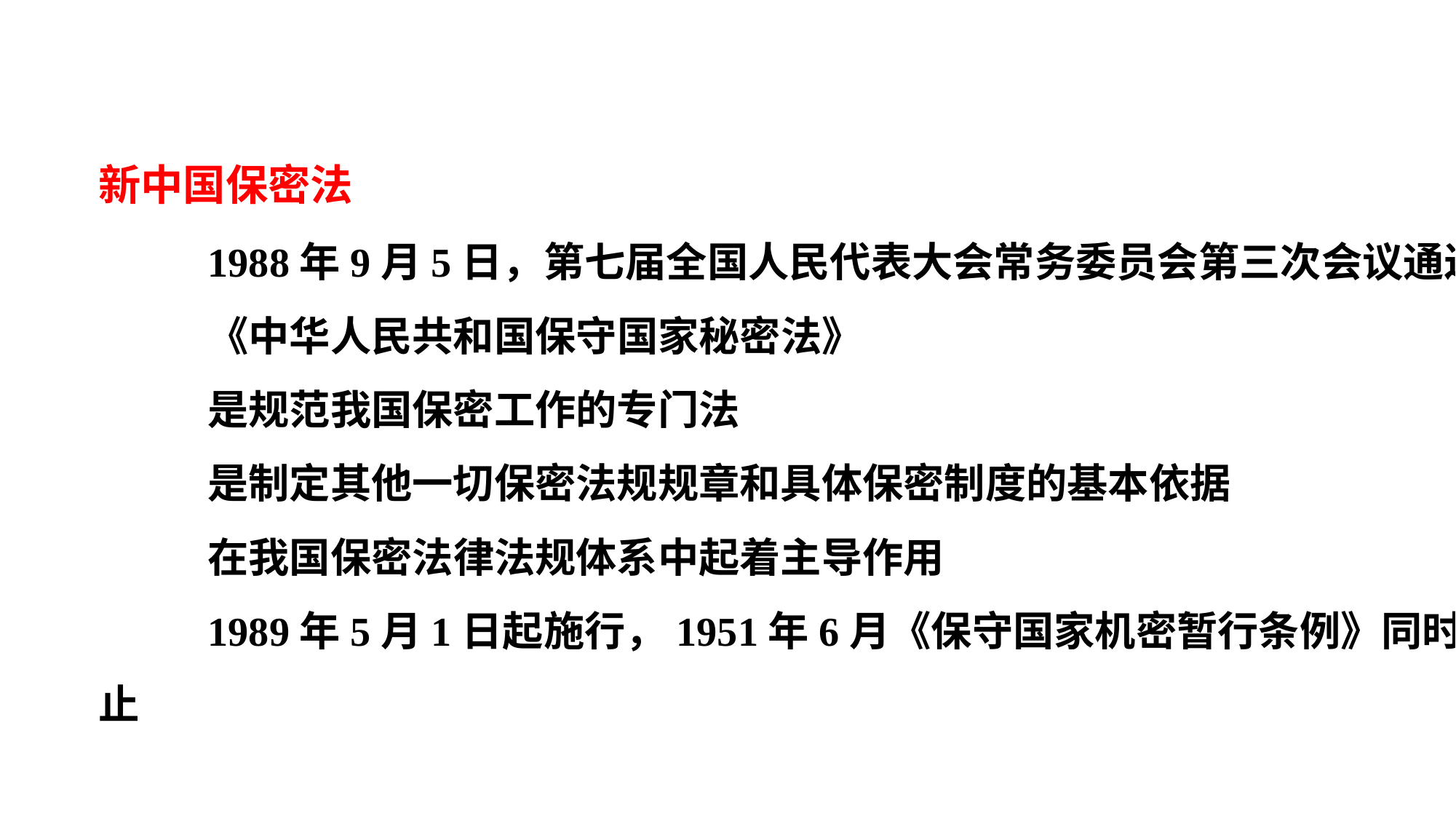

新中国保密法
	1988年9月5日，第七届全国人民代表大会常务委员会第三次会议通过
	《中华人民共和国保守国家秘密法》
	是规范我国保密工作的专门法
	是制定其他一切保密法规规章和具体保密制度的基本依据
	在我国保密法律法规体系中起着主导作用
	1989年5月1日起施行，1951年6月《保守国家机密暂行条例》同时废止